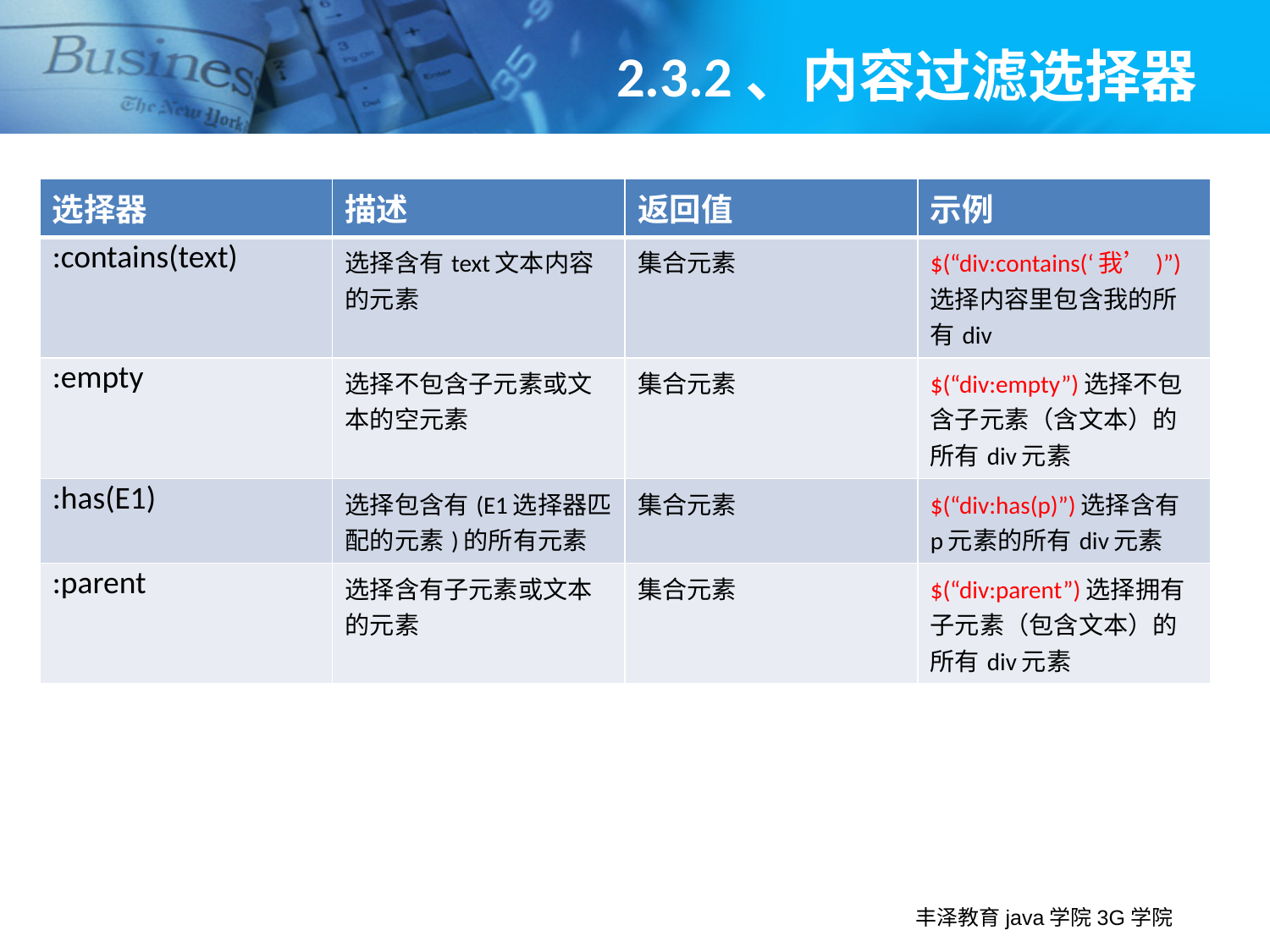

# 2.3.2、内容过滤选择器
| 选择器 | 描述 | 返回值 | 示例 |
| --- | --- | --- | --- |
| :contains(text) | 选择含有text文本内容的元素 | 集合元素 | $(“div:contains(‘我’)”)选择内容里包含我的所有div |
| :empty | 选择不包含子元素或文本的空元素 | 集合元素 | $(“div:empty”)选择不包含子元素（含文本）的所有div元素 |
| :has(E1) | 选择包含有(E1选择器匹配的元素)的所有元素 | 集合元素 | $(“div:has(p)”)选择含有p元素的所有div元素 |
| :parent | 选择含有子元素或文本的元素 | 集合元素 | $(“div:parent”)选择拥有子元素（包含文本）的所有div元素 |